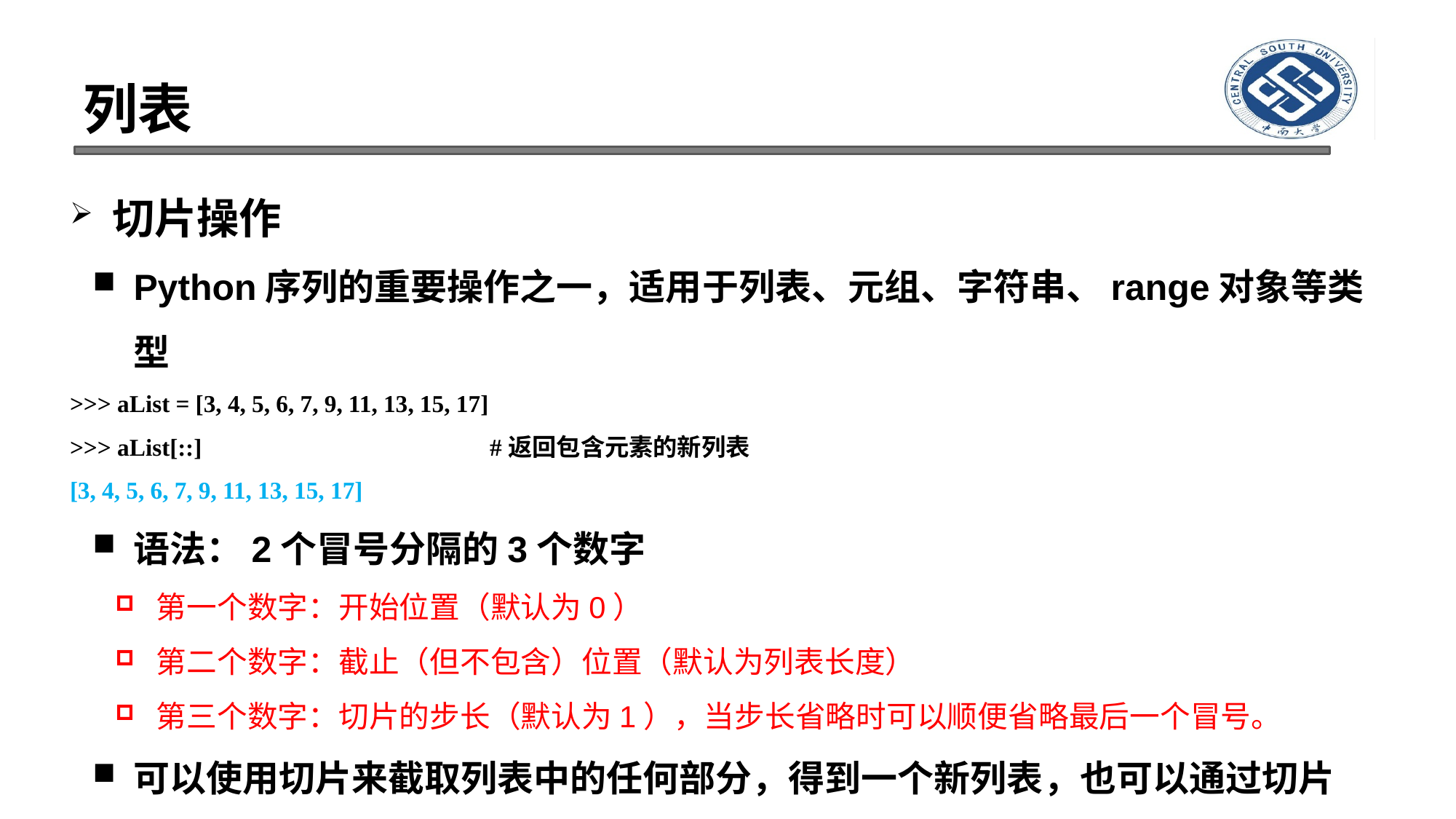

# 列表
切片操作
Python序列的重要操作之一，适用于列表、元组、字符串、range对象等类型
>>> aList = [3, 4, 5, 6, 7, 9, 11, 13, 15, 17]
>>> aList[::]                                                #返回包含元素的新列表
[3, 4, 5, 6, 7, 9, 11, 13, 15, 17]
语法：2个冒号分隔的3个数字
第一个数字：开始位置（默认为0）
第二个数字：截止（但不包含）位置（默认为列表长度）
第三个数字：切片的步长（默认为1），当步长省略时可以顺便省略最后一个冒号。
可以使用切片来截取列表中的任何部分，得到一个新列表，也可以通过切片来修改和删除列表中部分元素，甚至可以通过切片操作为列表对象增加元素